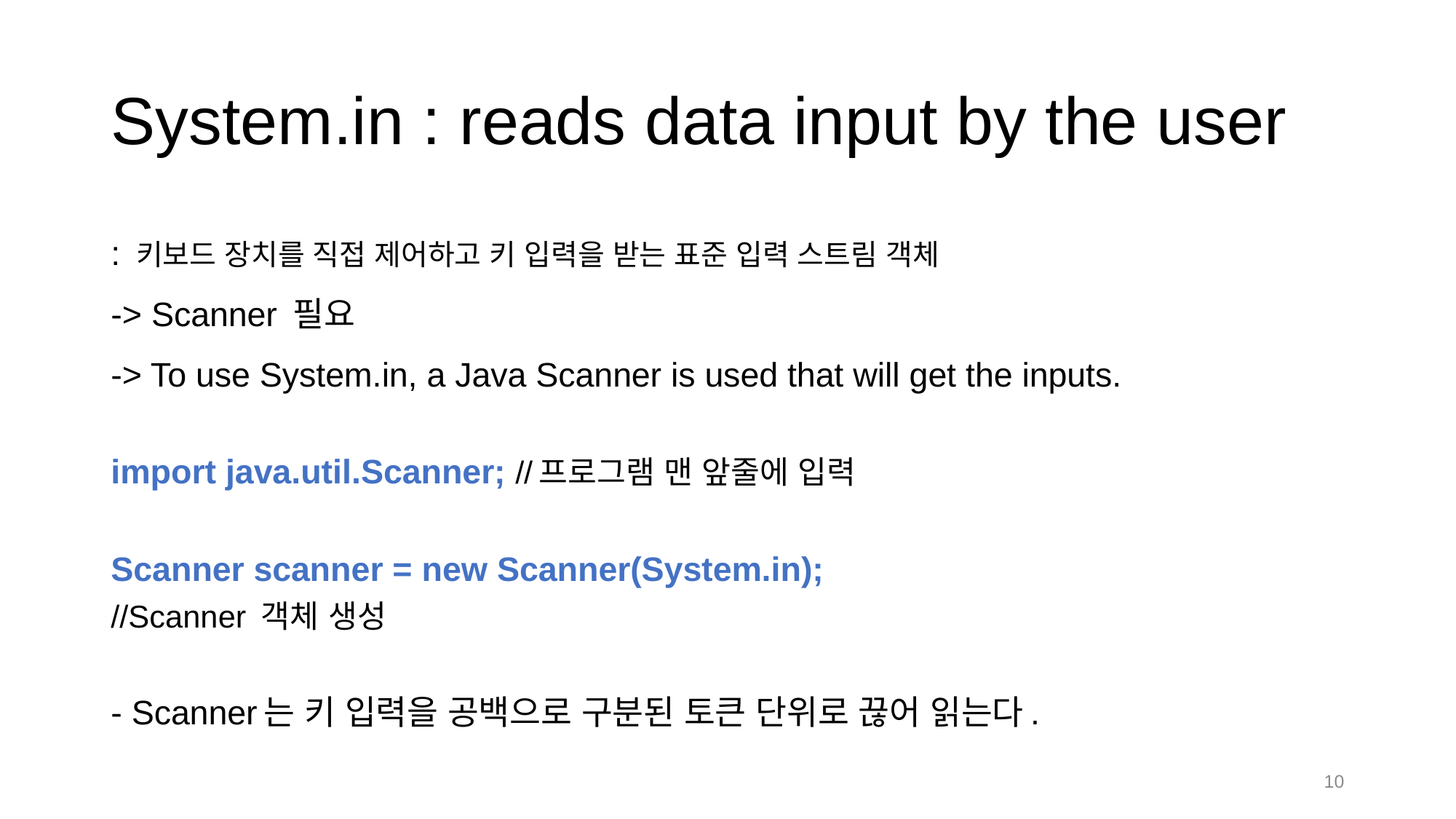

# System.in : reads data input by the user
: 키보드 장치를 직접 제어하고 키 입력을 받는 표준 입력 스트림 객체
-> Scanner 필요
-> To use System.in, a Java Scanner is used that will get the inputs.

import java.util.Scanner; //프로그램 맨 앞줄에 입력

Scanner scanner = new Scanner(System.in);
//Scanner 객체 생성

- Scanner는 키 입력을 공백으로 구분된 토큰 단위로 끊어 읽는다.

10